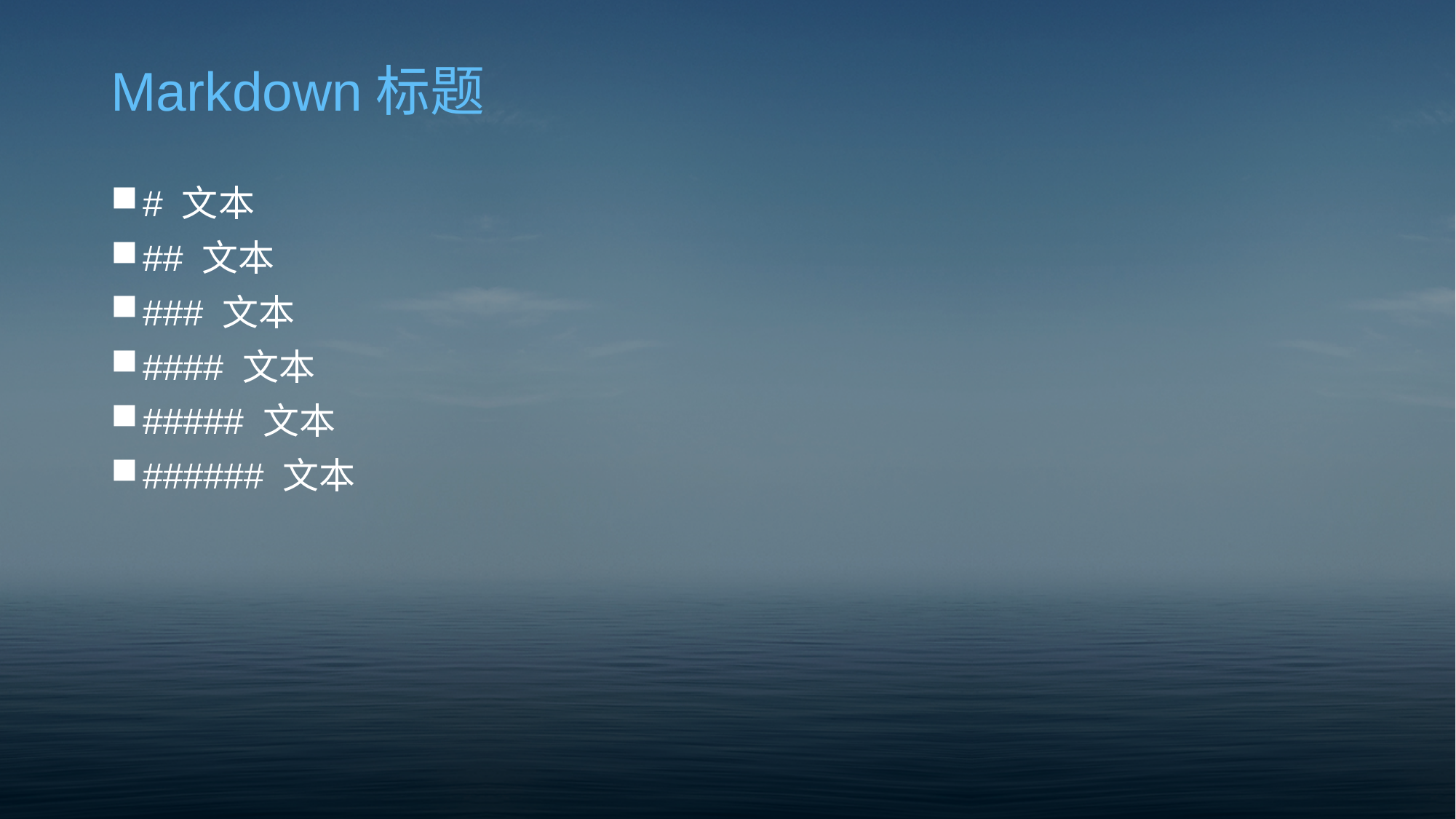

# Markdown标题
# 文本
## 文本
### 文本
#### 文本
##### 文本
###### 文本